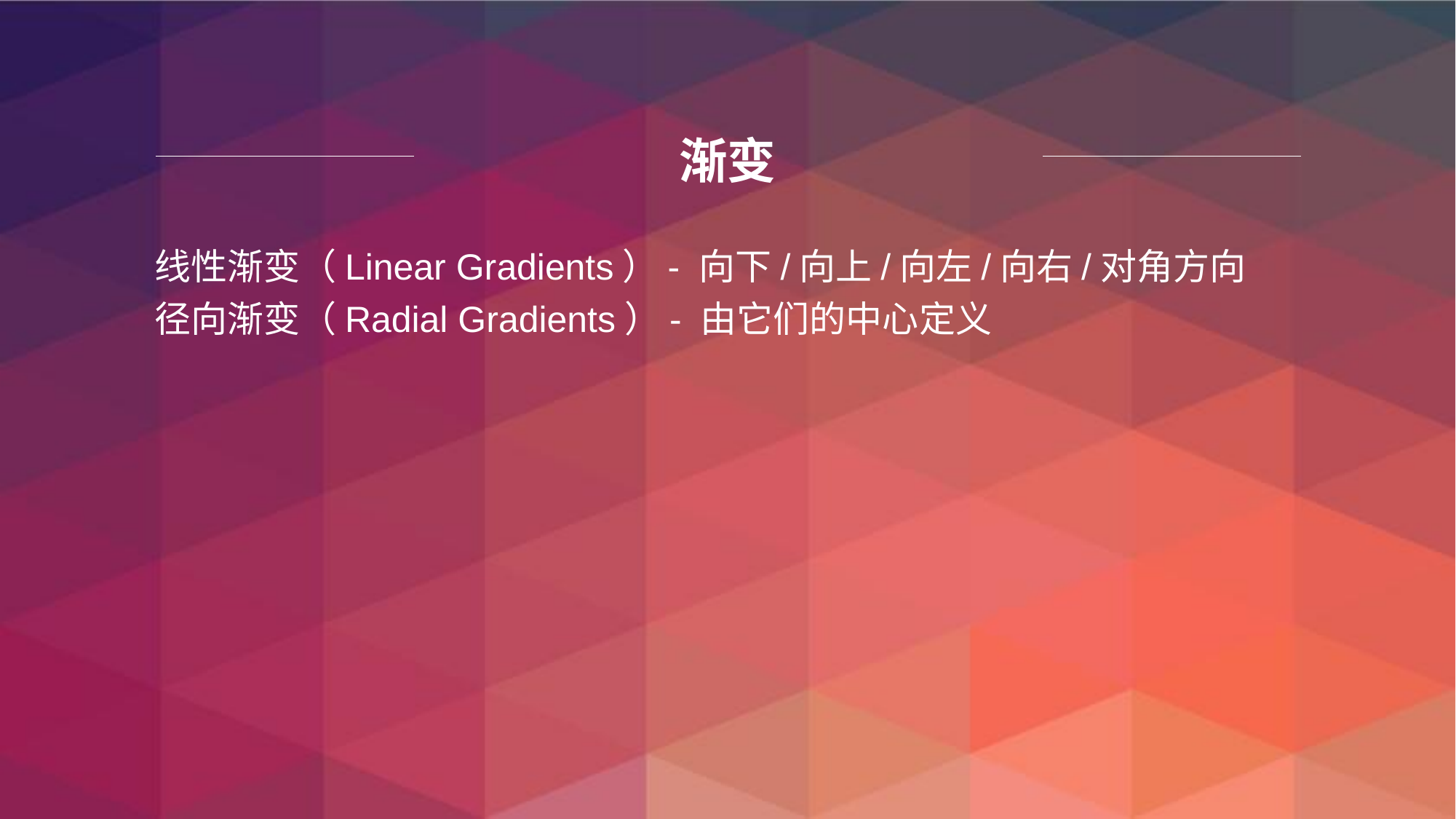

# 渐变
线性渐变（Linear Gradients）- 向下/向上/向左/向右/对角方向
径向渐变（Radial Gradients）- 由它们的中心定义